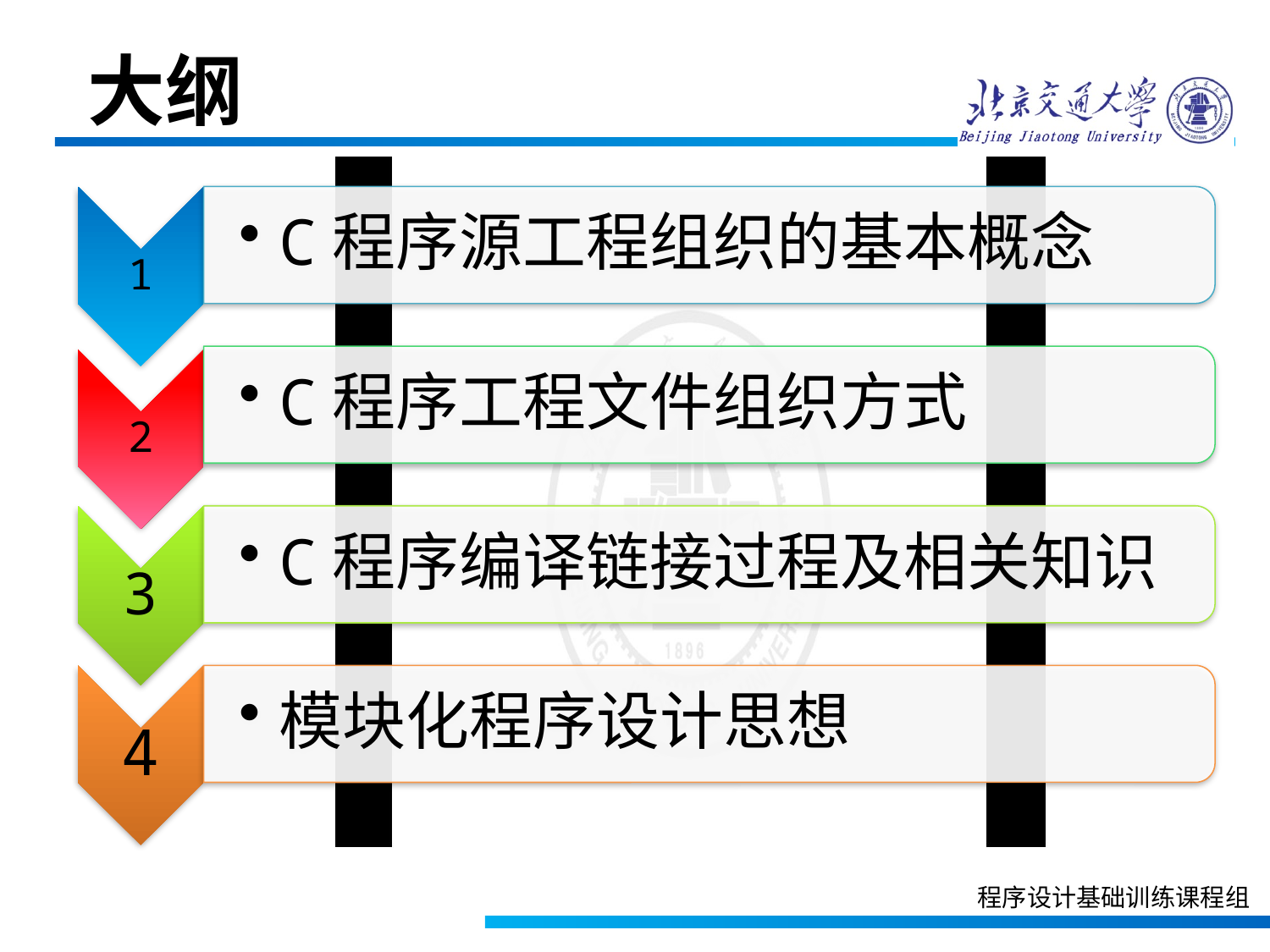

大纲
1
C程序源工程组织的基本概念
2
C程序工程文件组织方式
3
C程序编译链接过程及相关知识
4
模块化程序设计思想
程序设计基础训练课程组